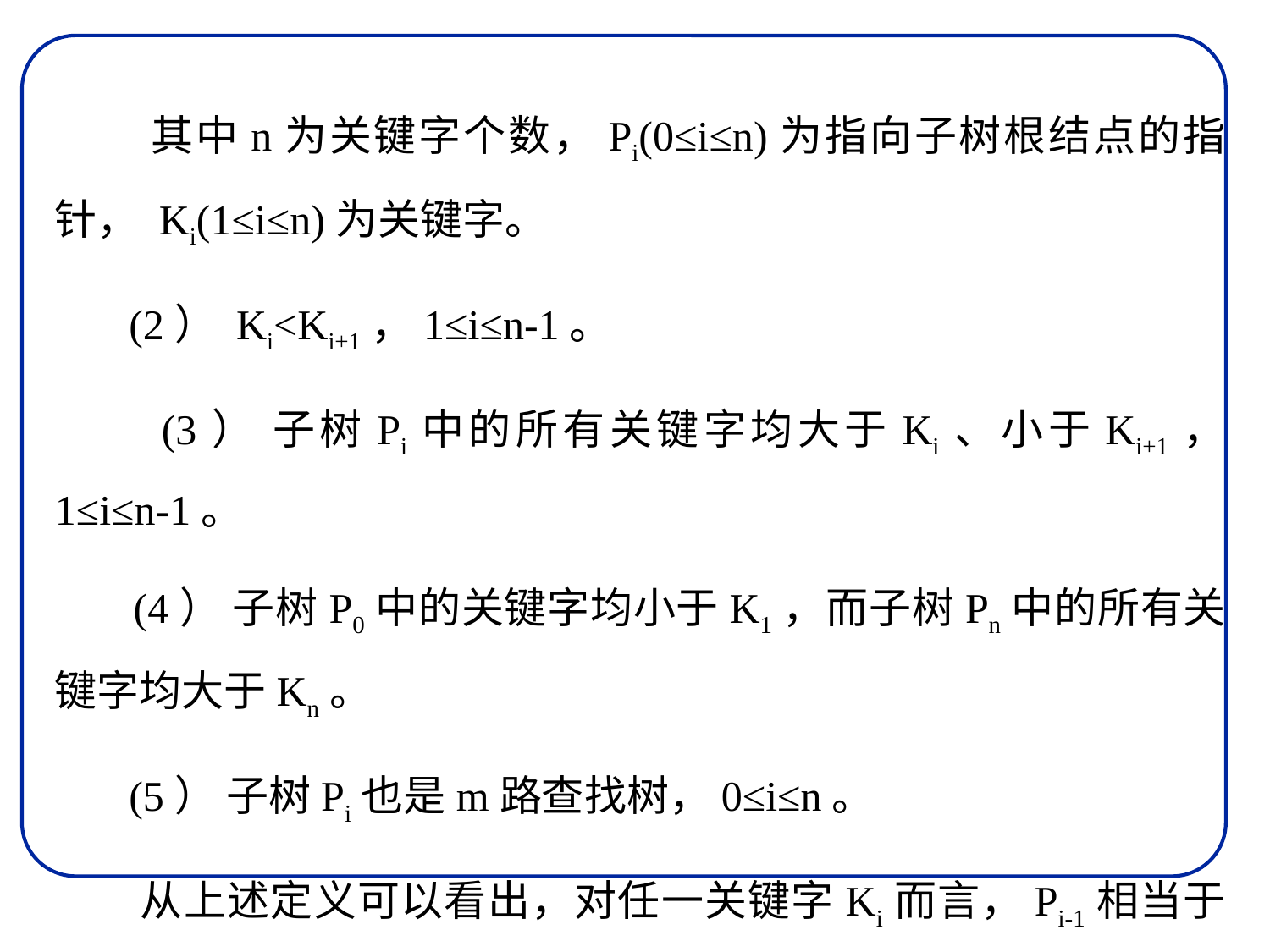

其中n为关键字个数，Pi(0≤i≤n)为指向子树根结点的指针， Ki(1≤i≤n)为关键字。
       (2） Ki<Ki+1，1≤i≤n-1。
       (3） 子树Pi中的所有关键字均大于Ki、小于Ki+1， 1≤i≤n-1。
       (4） 子树P0中的关键字均小于K1，而子树Pn中的所有关键字均大于Kn。
       (5） 子树Pi也是m路查找树，0≤i≤n。
       从上述定义可以看出，对任一关键字Ki而言，Pi-1相当于其“左子树”， Pi相当于其“右子树”， 1≤i≤n 。